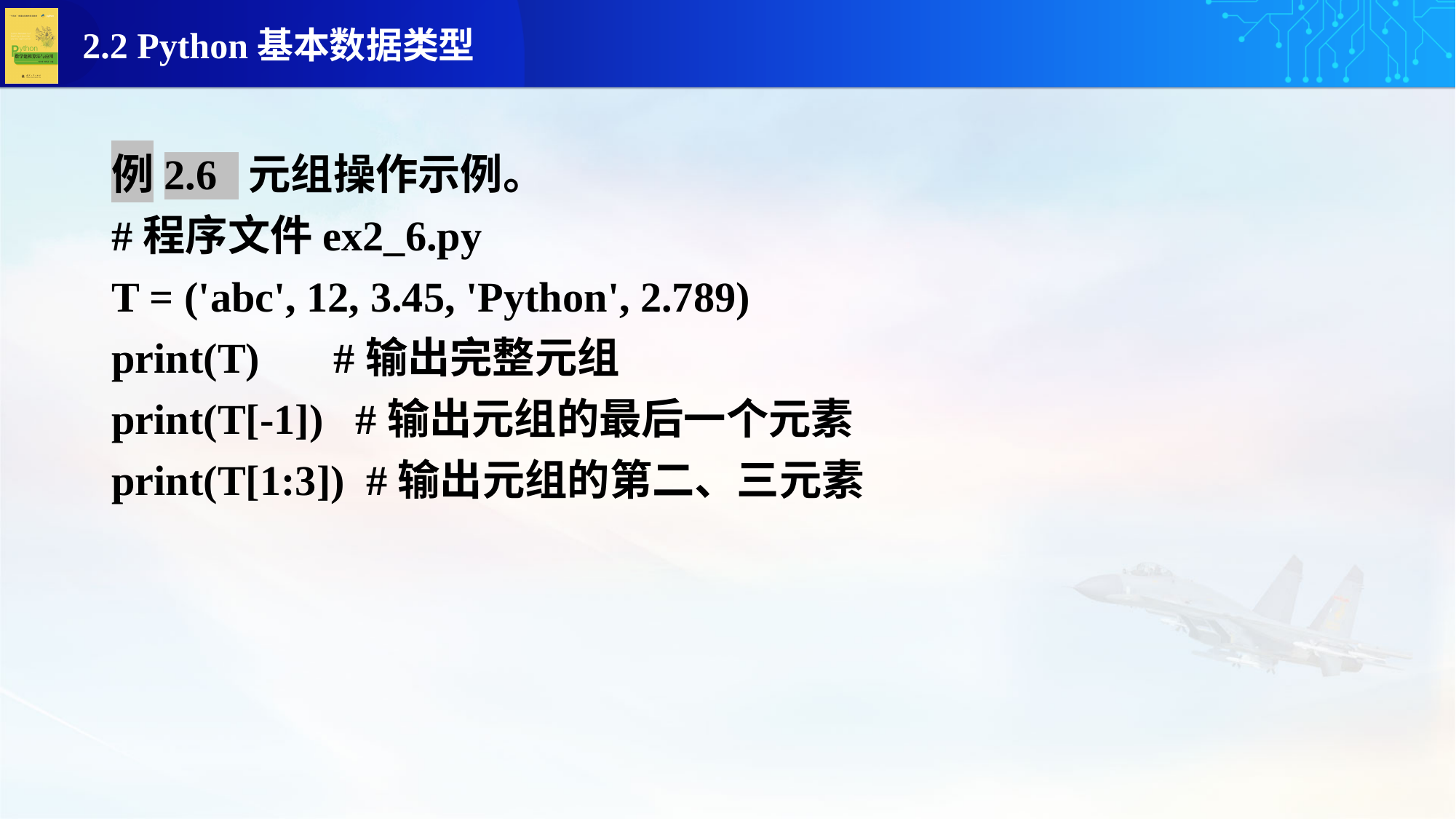

例2.6  元组操作示例。
#程序文件ex2_6.py
T = ('abc', 12, 3.45, 'Python', 2.789)
print(T)       #输出完整元组
print(T[-1])   #输出元组的最后一个元素
print(T[1:3])  #输出元组的第二、三元素